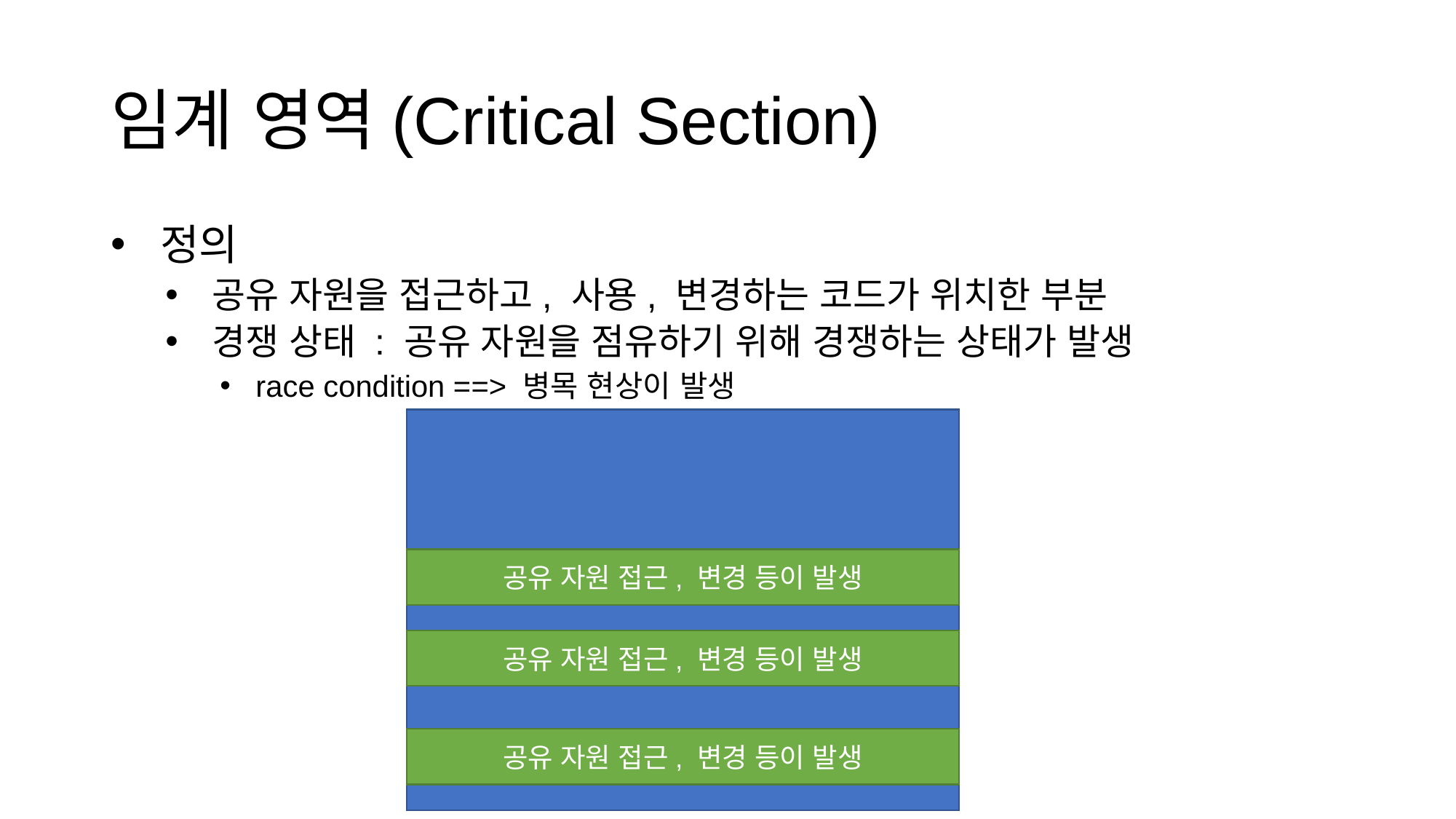

# 임계 영역(Critical Section)
 정의
 공유 자원을 접근하고, 사용, 변경하는 코드가 위치한 부분
 경쟁 상태 : 공유 자원을 점유하기 위해 경쟁하는 상태가 발생
 race condition ==> 병목 현상이 발생

공유 자원 접근, 변경 등이 발생
공유 자원 접근, 변경 등이 발생
공유 자원 접근, 변경 등이 발생